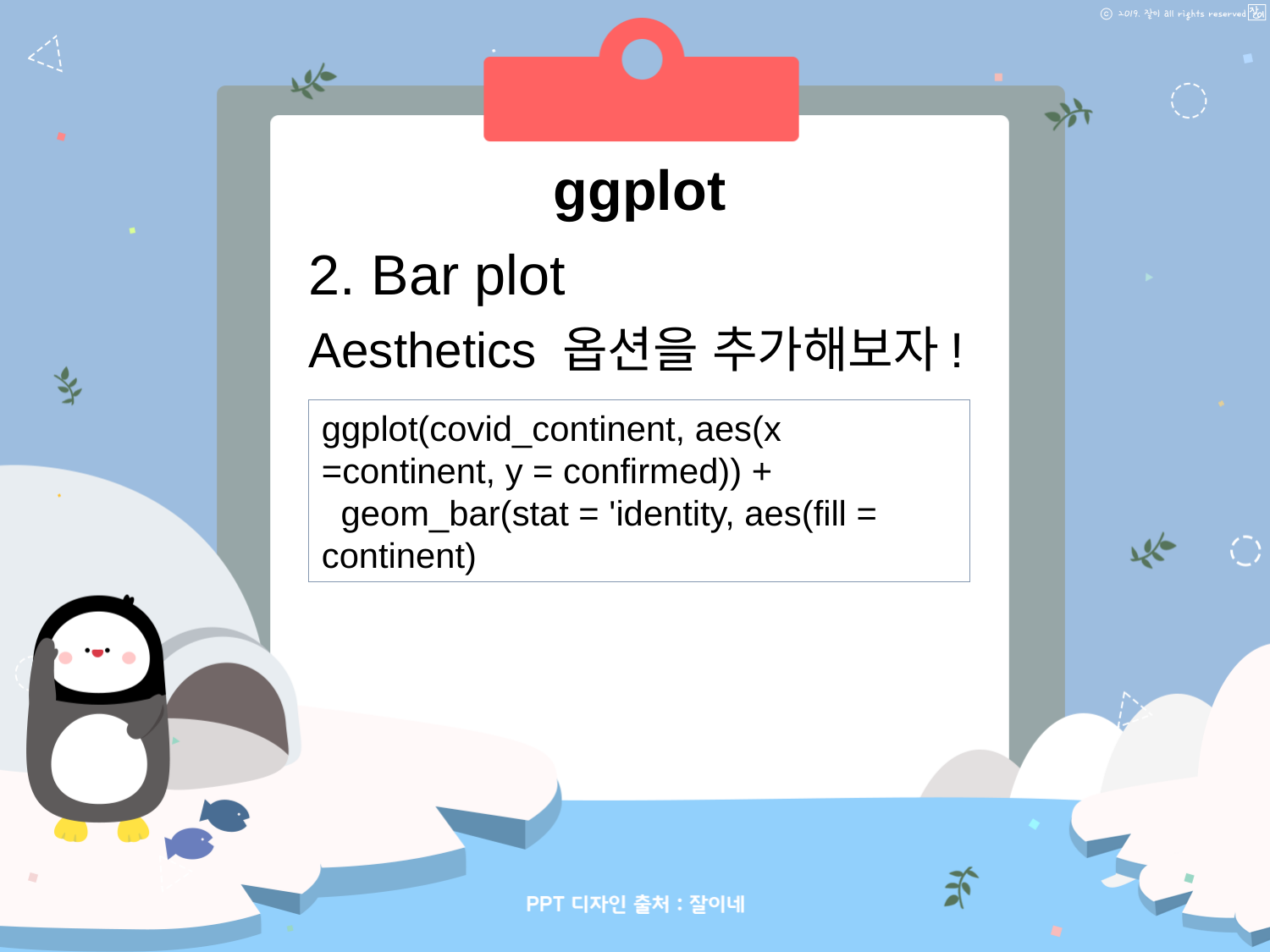

ggplot
2. Bar plot
Aesthetics 옵션을 추가해보자!

ggplot(covid_continent, aes(x =continent, y = confirmed)) +
  geom_bar(stat = 'identity, aes(fill = continent)